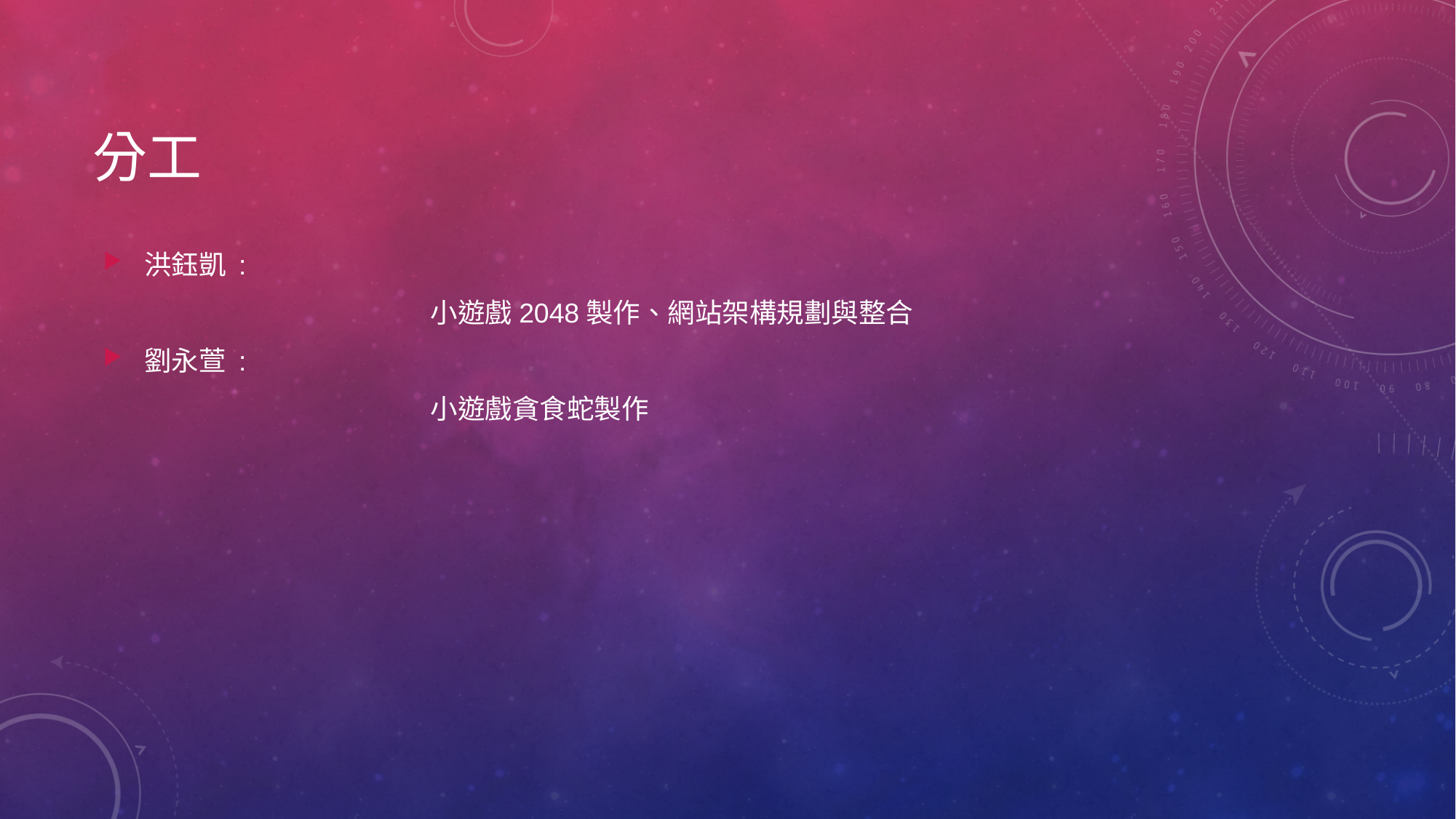

# 分工
洪鈺凱 :
			小遊戲2048製作、網站架構規劃與整合
劉永萱 :
			小遊戲貪食蛇製作